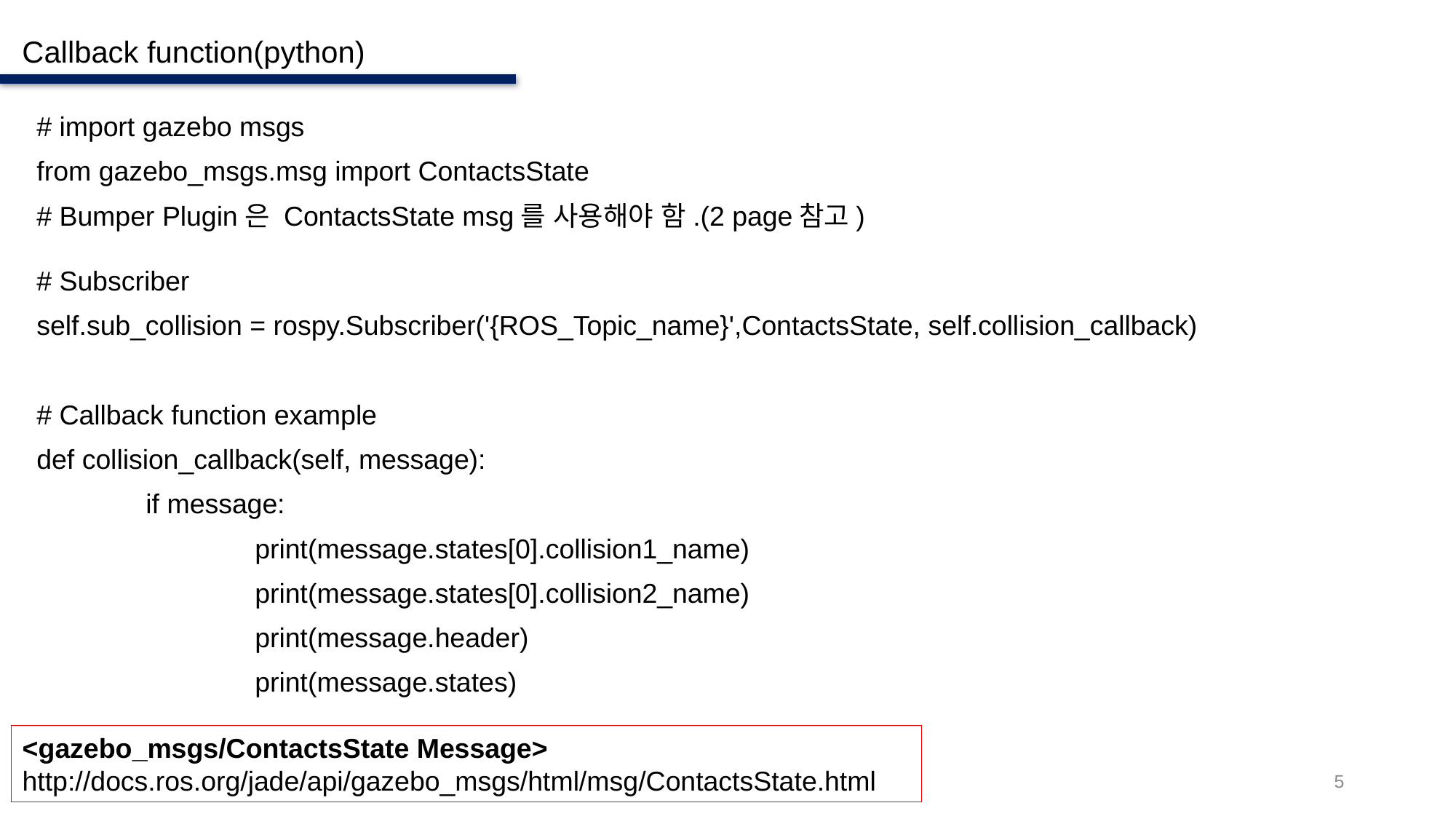

Callback function(python)

# import gazebo msgs
from gazebo_msgs.msg import ContactsState
# Bumper Plugin은 ContactsState msg를 사용해야 함.(2 page참고)

# Subscriber
self.sub_collision = rospy.Subscriber('{ROS_Topic_name}',ContactsState, self.collision_callback)

# Callback function example
def collision_callback(self, message):
	if message:
		print(message.states[0].collision1_name)
		print(message.states[0].collision2_name)
		print(message.header)
		print(message.states)
<gazebo_msgs/ContactsState Message>
http://docs.ros.org/jade/api/gazebo_msgs/html/msg/ContactsState.html
5